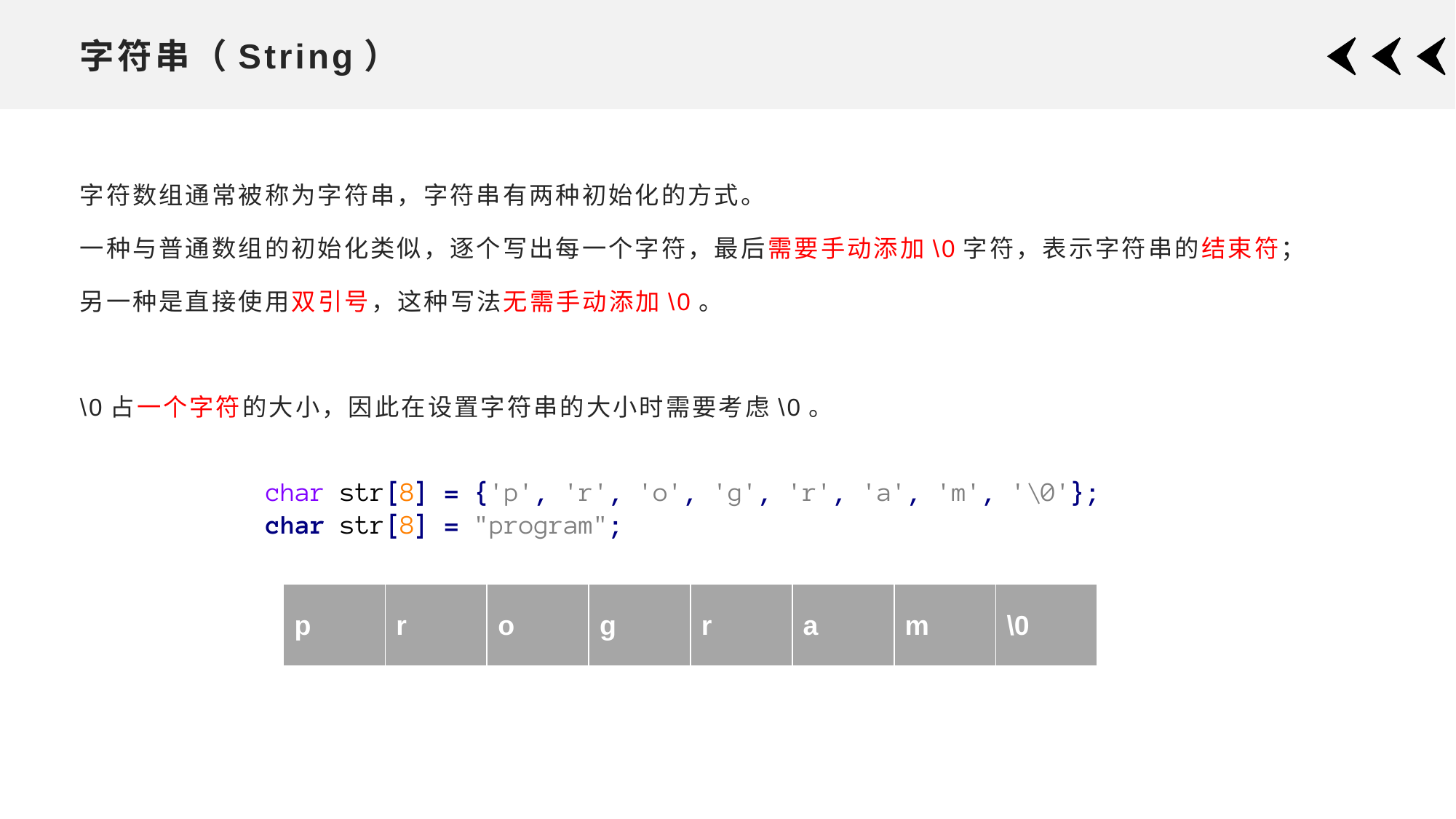

# 字符串（String）
字符数组通常被称为字符串，字符串有两种初始化的方式。
一种与普通数组的初始化类似，逐个写出每一个字符，最后需要手动添加\0字符，表示字符串的结束符；
另一种是直接使用双引号，这种写法无需手动添加\0。

\0占一个字符的大小，因此在设置字符串的大小时需要考虑\0。
char str[8] = {'p', 'r', 'o', 'g', 'r', 'a', 'm', '\0'};char str[8] = "program";
| p | r | o | g | r | a | m | \0 |
| --- | --- | --- | --- | --- | --- | --- | --- |